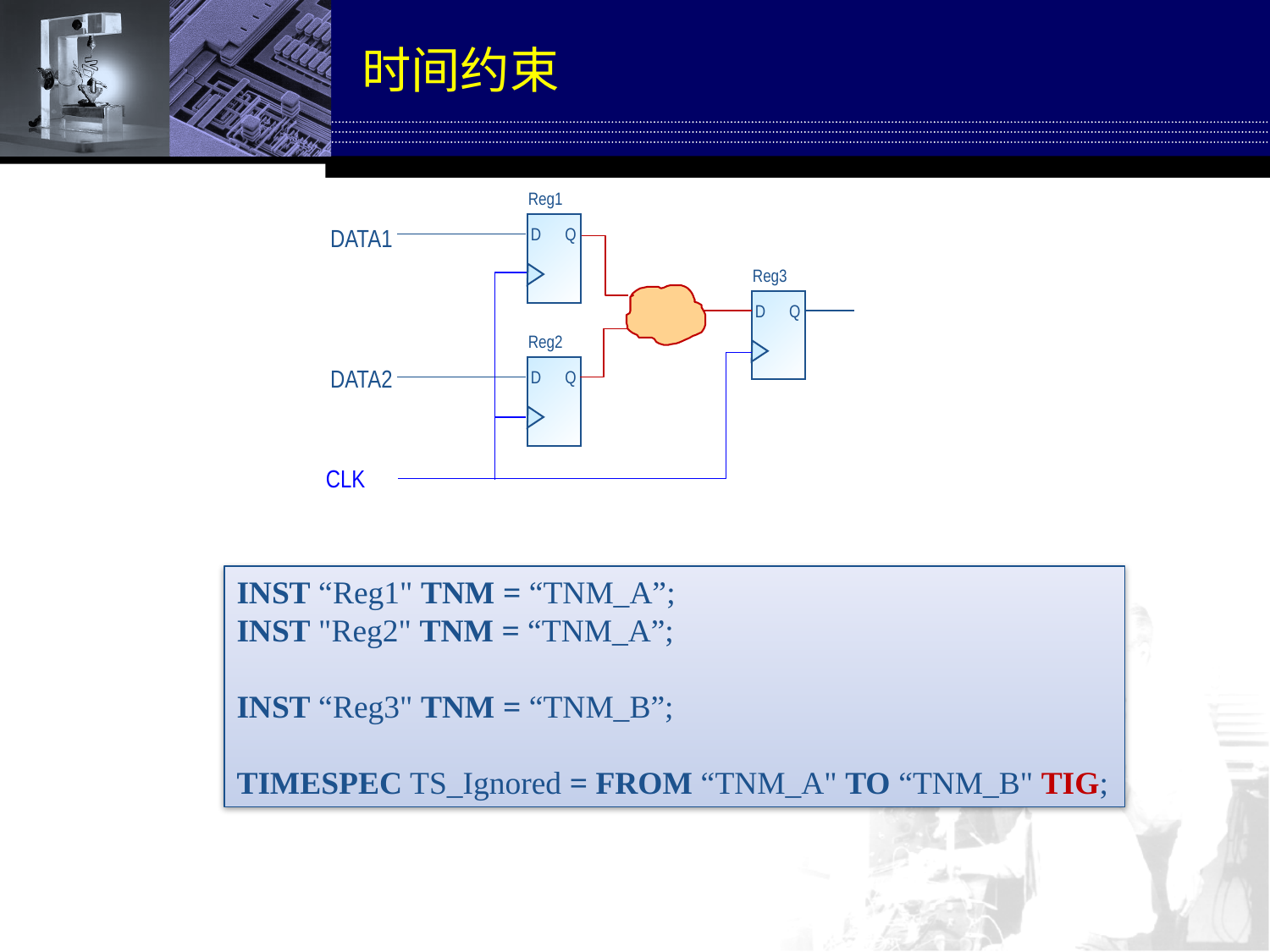

# 时间约束
Reg1

DATA1
D
Q

Reg3

D
Q
Reg2

DATA2

D
Q

CLK
INST “Reg1" TNM = “TNM_A”;
INST "Reg2" TNM = “TNM_A”;

INST “Reg3" TNM = “TNM_B”;

TIMESPEC TS_Ignored = FROM “TNM_A" TO “TNM_B" TIG;